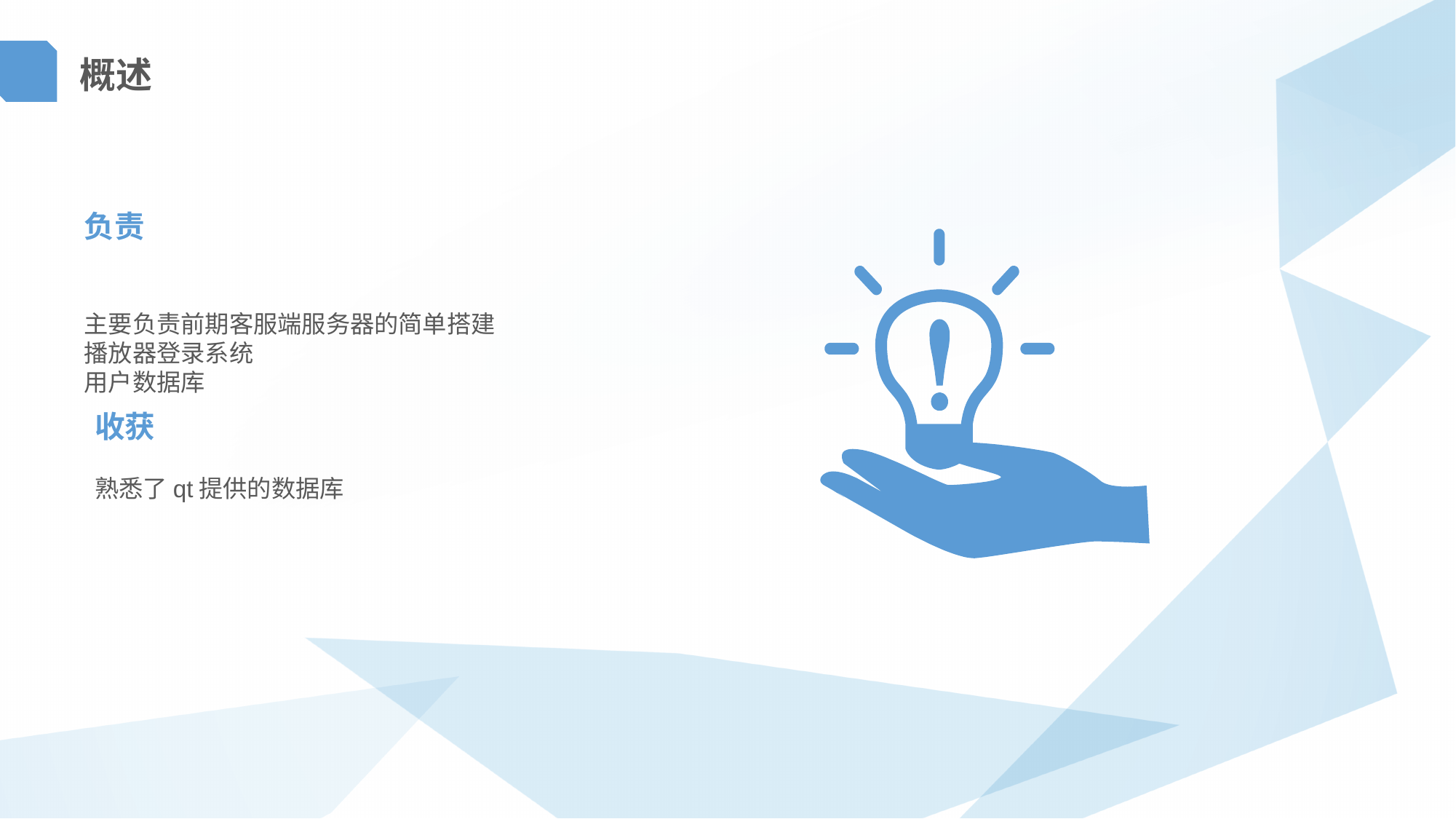

概述
负责

主要负责前期客服端服务器的简单搭建
播放器登录系统
用户数据库
收获

熟悉了qt提供的数据库